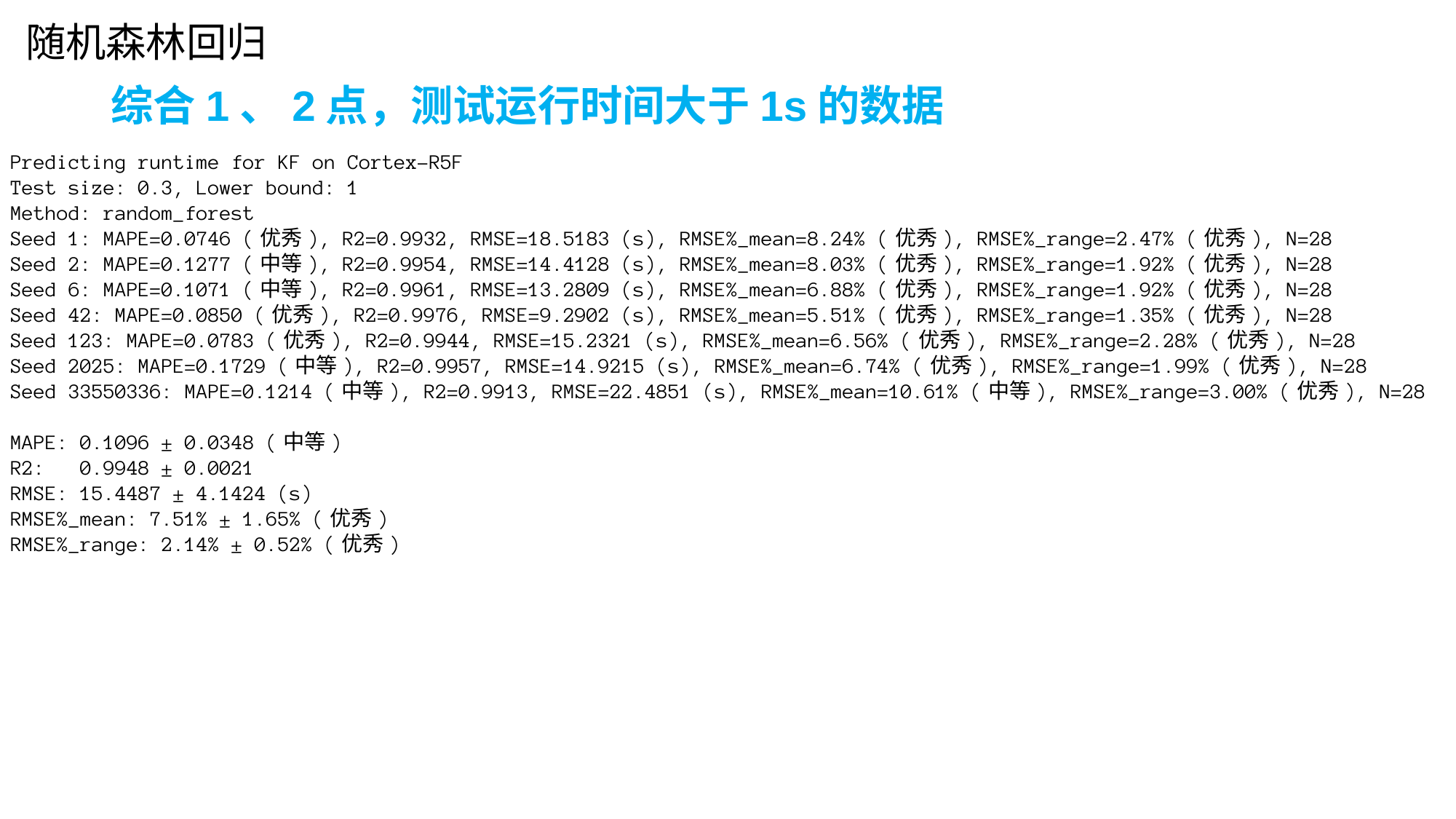

随机森林回归
# 综合1、2点，测试运行时间大于1s的数据
Predicting runtime for KF on Cortex-R5F
Test size: 0.3, Lower bound: 1
Method: random_forest
Seed 1: MAPE=0.0746 (优秀), R2=0.9932, RMSE=18.5183 (s), RMSE%_mean=8.24% (优秀), RMSE%_range=2.47% (优秀), N=28
Seed 2: MAPE=0.1277 (中等), R2=0.9954, RMSE=14.4128 (s), RMSE%_mean=8.03% (优秀), RMSE%_range=1.92% (优秀), N=28
Seed 6: MAPE=0.1071 (中等), R2=0.9961, RMSE=13.2809 (s), RMSE%_mean=6.88% (优秀), RMSE%_range=1.92% (优秀), N=28
Seed 42: MAPE=0.0850 (优秀), R2=0.9976, RMSE=9.2902 (s), RMSE%_mean=5.51% (优秀), RMSE%_range=1.35% (优秀), N=28
Seed 123: MAPE=0.0783 (优秀), R2=0.9944, RMSE=15.2321 (s), RMSE%_mean=6.56% (优秀), RMSE%_range=2.28% (优秀), N=28
Seed 2025: MAPE=0.1729 (中等), R2=0.9957, RMSE=14.9215 (s), RMSE%_mean=6.74% (优秀), RMSE%_range=1.99% (优秀), N=28
Seed 33550336: MAPE=0.1214 (中等), R2=0.9913, RMSE=22.4851 (s), RMSE%_mean=10.61% (中等), RMSE%_range=3.00% (优秀), N=28

MAPE: 0.1096 ± 0.0348 (中等)
R2:   0.9948 ± 0.0021
RMSE: 15.4487 ± 4.1424 (s)
RMSE%_mean: 7.51% ± 1.65% (优秀)
RMSE%_range: 2.14% ± 0.52% (优秀)